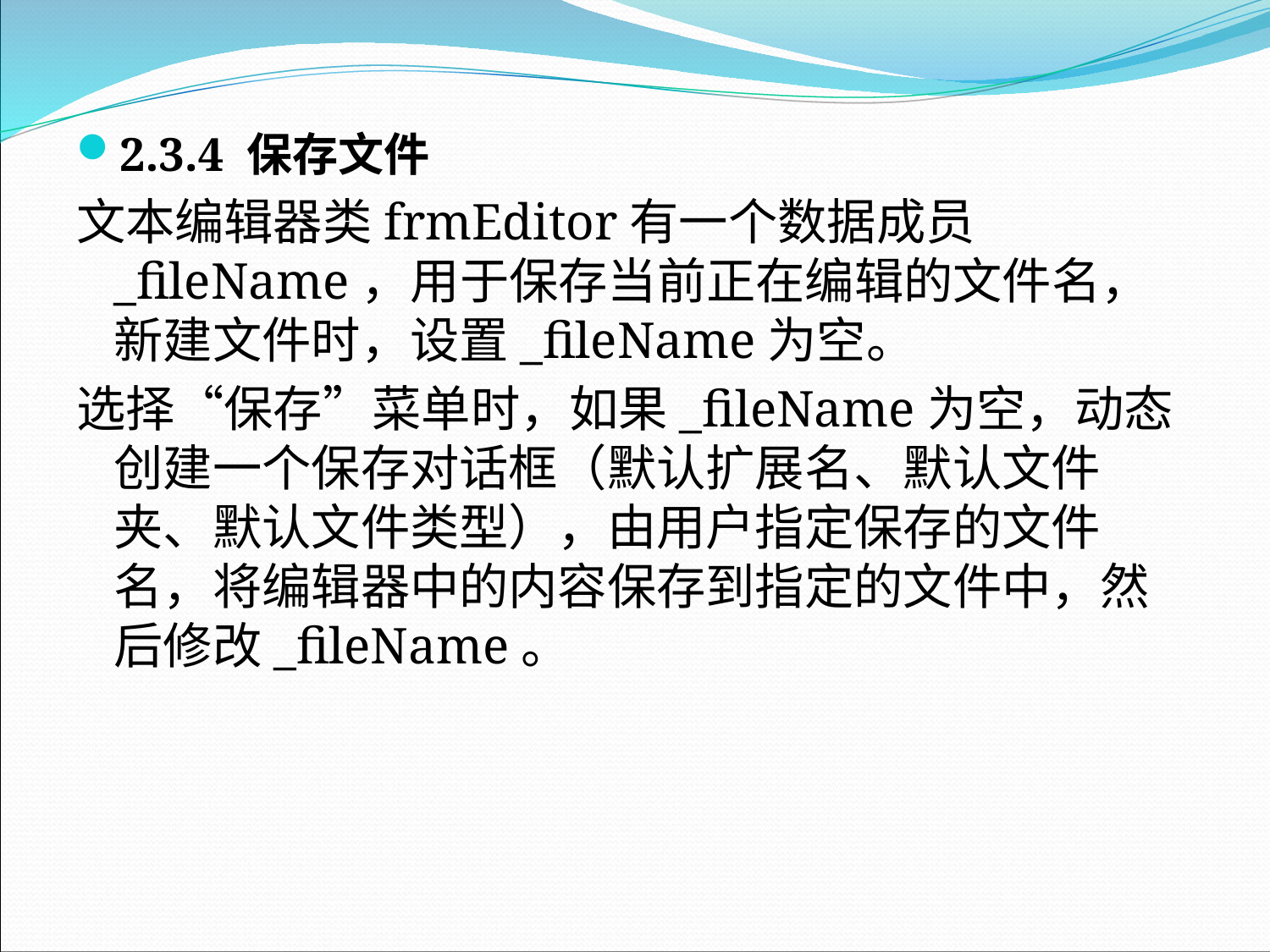

2.3.4 保存文件
文本编辑器类frmEditor有一个数据成员_fileName，用于保存当前正在编辑的文件名，新建文件时，设置_fileName为空。
选择“保存”菜单时，如果_fileName为空，动态创建一个保存对话框（默认扩展名、默认文件夹、默认文件类型），由用户指定保存的文件名，将编辑器中的内容保存到指定的文件中，然后修改_fileName。